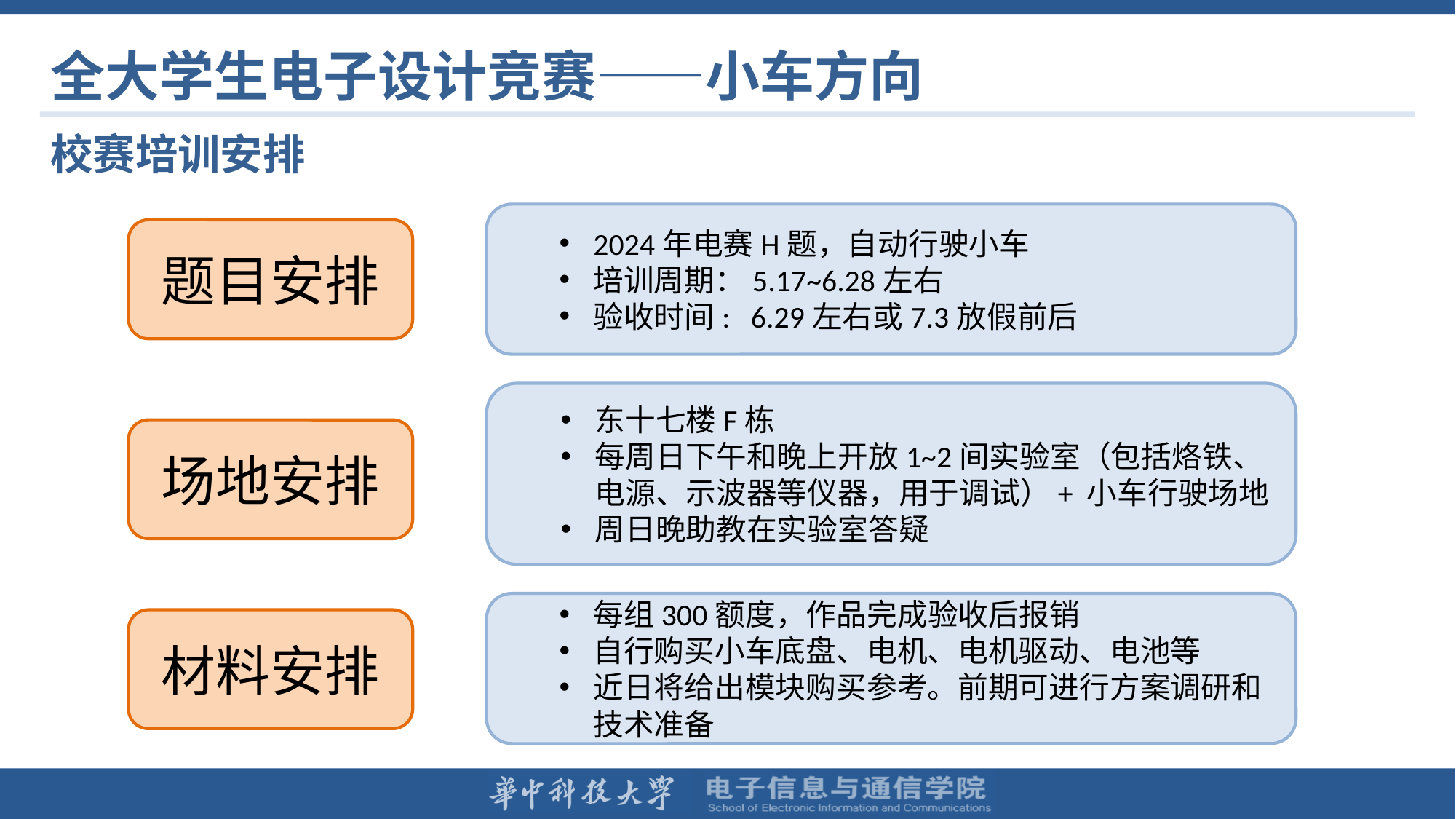

# 全大学生电子设计竞赛——小车方向
校赛培训安排
2024年电赛H题，自动行驶小车
培训周期：5.17~6.28左右
验收时间:   6.29左右或7.3放假前后
题目安排
东十七楼F栋
每周日下午和晚上开放1~2间实验室（包括烙铁、电源、示波器等仪器，用于调试）+ 小车行驶场地
周日晚助教在实验室答疑
场地安排
每组300额度，作品完成验收后报销
自行购买小车底盘、电机、电机驱动、电池等
近日将给出模块购买参考。前期可进行方案调研和技术准备
材料安排